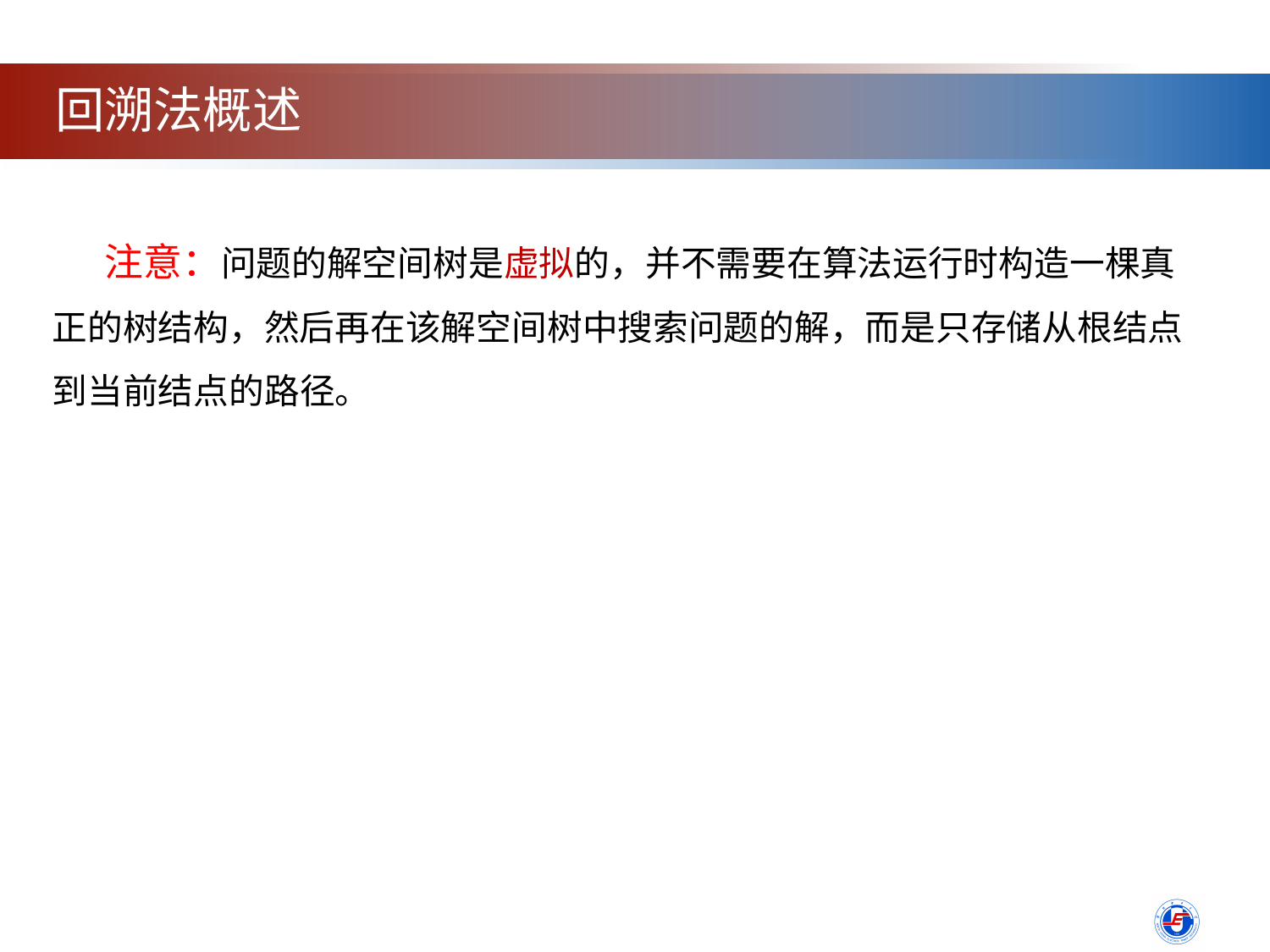

回溯法概述
     注意：问题的解空间树是虚拟的，并不需要在算法运行时构造一棵真正的树结构，然后再在该解空间树中搜索问题的解，而是只存储从根结点到当前结点的路径。